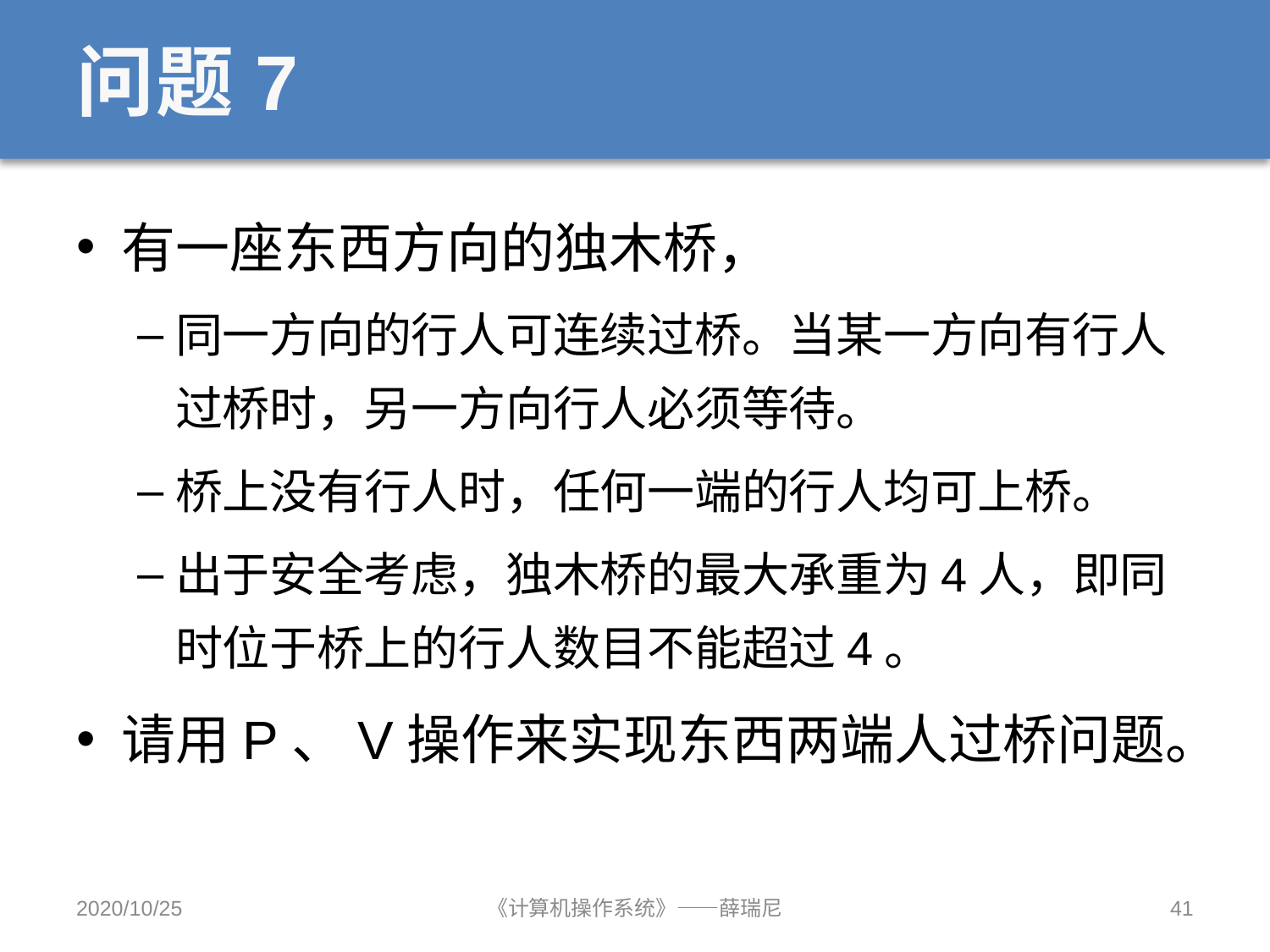

# 问题7
有一座东西方向的独木桥，
同一方向的行人可连续过桥。当某一方向有行人过桥时，另一方向行人必须等待。
桥上没有行人时，任何一端的行人均可上桥。
出于安全考虑，独木桥的最大承重为4人，即同时位于桥上的行人数目不能超过4。
请用P、V操作来实现东西两端人过桥问题。
2020/10/25
《计算机操作系统》——薛瑞尼
41